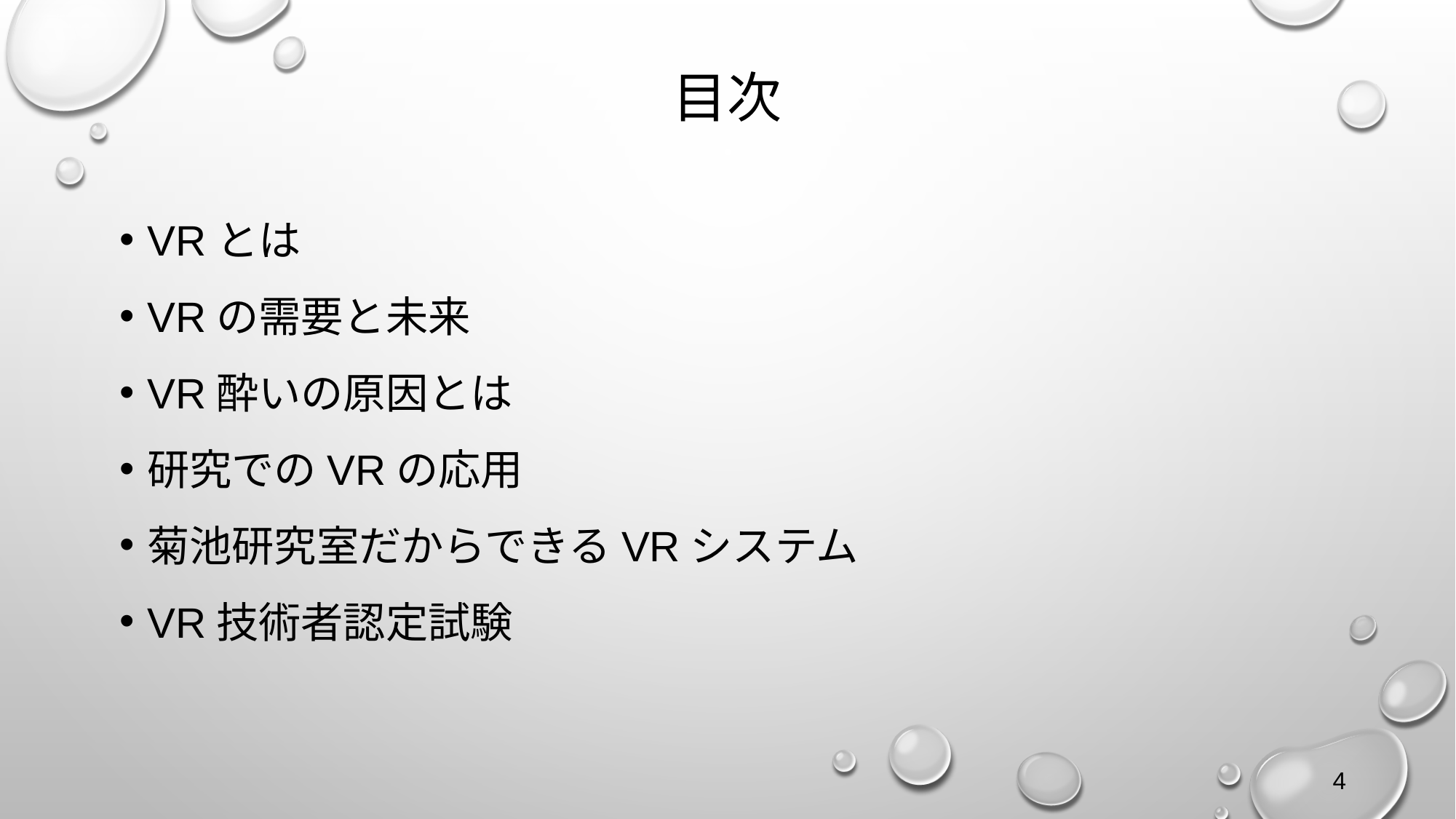

# 目次
VRとは
VRの需要と未来
VR酔いの原因とは
研究でのVRの応用
菊池研究室だからできるVRシステム
VR技術者認定試験

4